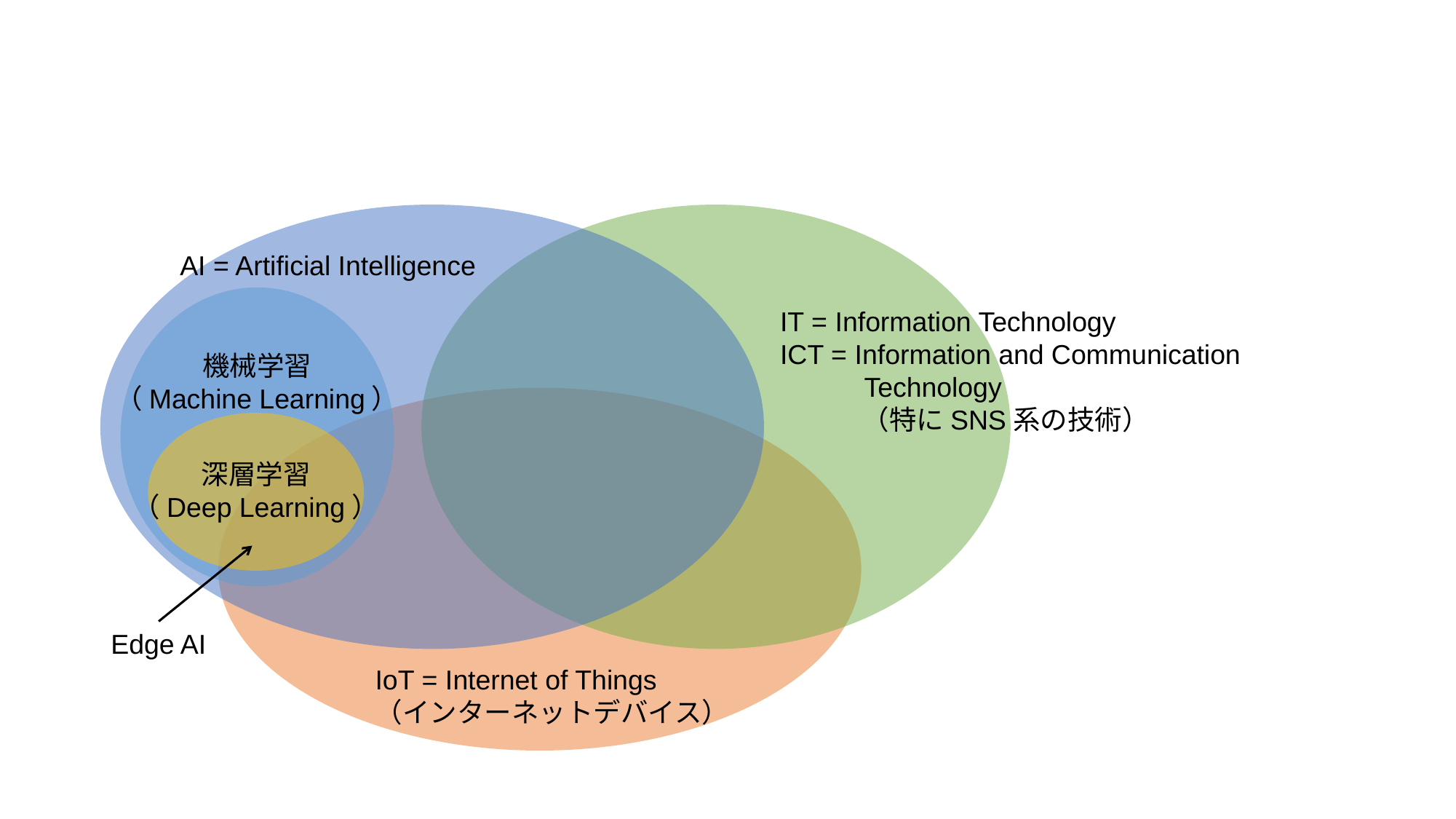

AI = Artificial Intelligence

IT = Information Technology
ICT = Information and Communication
           Technology
　　　（特にSNS系の技術）
機械学習
（Machine Learning）

深層学習
（Deep Learning）
Edge AI
IoT = Internet of Things
（インターネットデバイス）